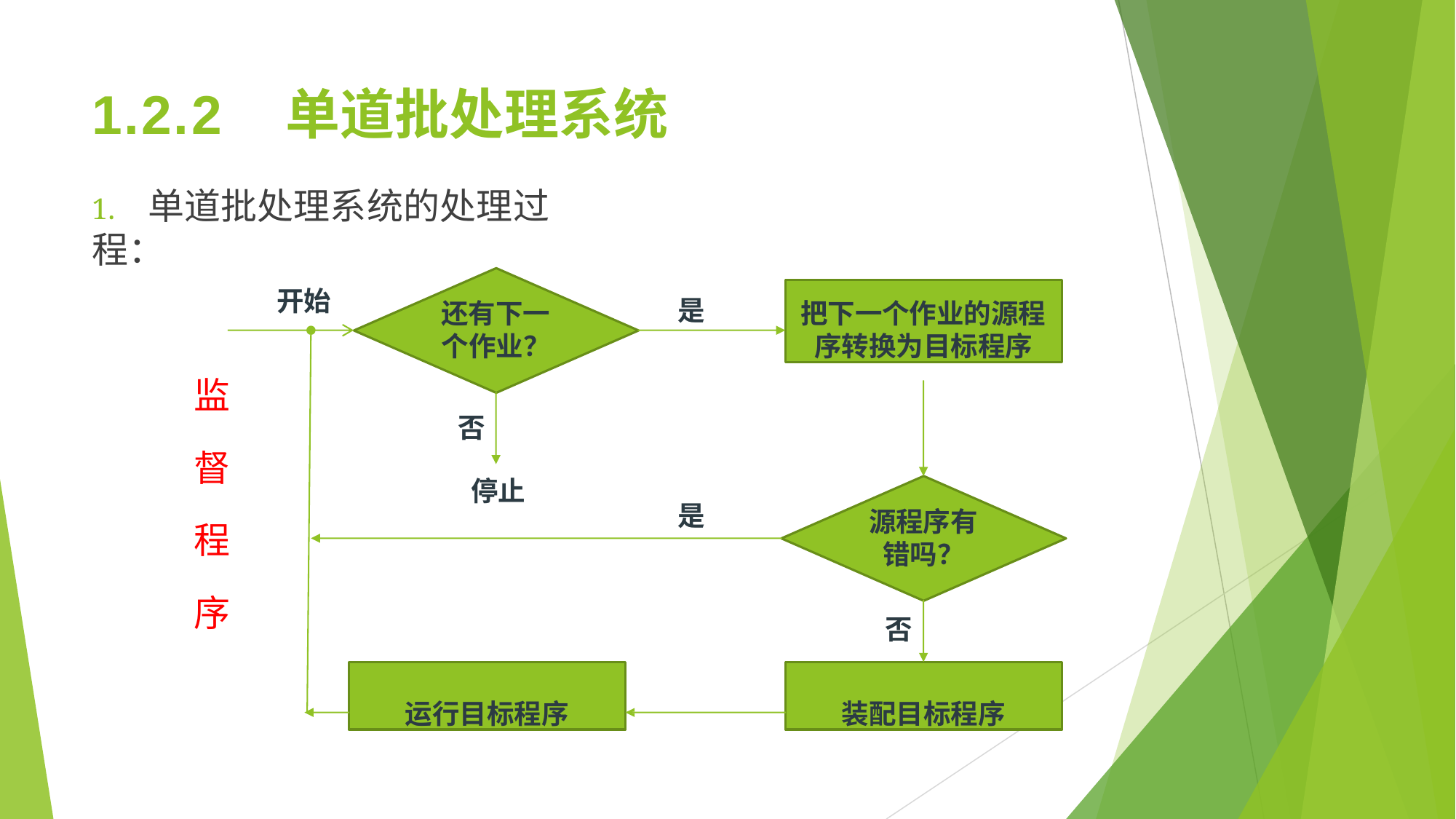

# 1.2.2	单道批处理系统
1.	单道批处理系统的处理过程：

把下一个作业的源程
序转换为目标程序
开始
是
还有下一
个作业？

监
否
停止
督

是
源程序有
错吗？
程
序
否

运行目标程序

装配目标程序